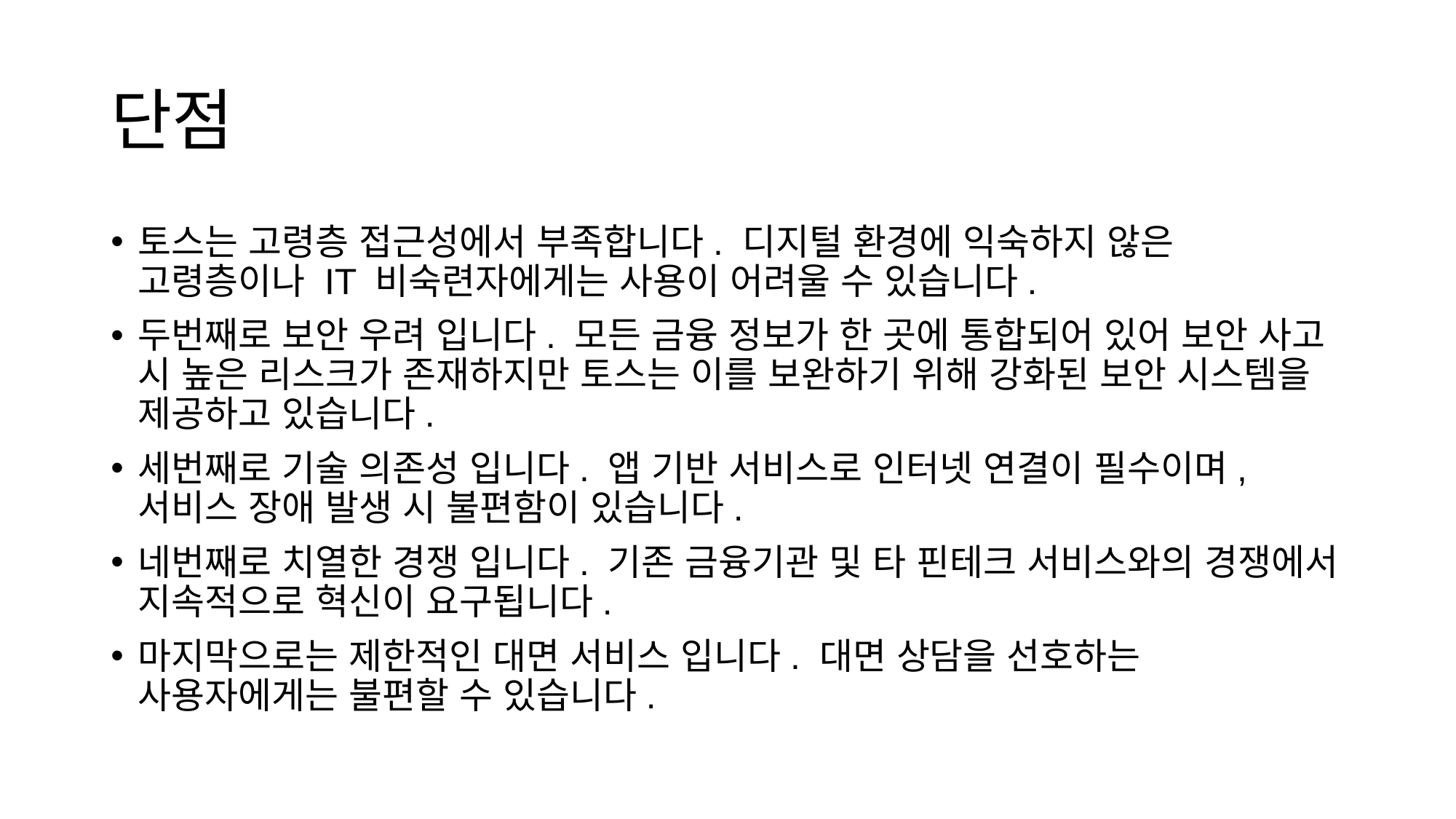

# 단점
토스는 고령층 접근성에서 부족합니다. 디지털 환경에 익숙하지 않은 고령층이나 IT 비숙련자에게는 사용이 어려울 수 있습니다.
두번째로 보안 우려 입니다. 모든 금융 정보가 한 곳에 통합되어 있어 보안 사고 시 높은 리스크가 존재하지만 토스는 이를 보완하기 위해 강화된 보안 시스템을 제공하고 있습니다.
세번째로 기술 의존성 입니다. 앱 기반 서비스로 인터넷 연결이 필수이며, 서비스 장애 발생 시 불편함이 있습니다.
네번째로 치열한 경쟁 입니다. 기존 금융기관 및 타 핀테크 서비스와의 경쟁에서 지속적으로 혁신이 요구됩니다.
마지막으로는 제한적인 대면 서비스 입니다. 대면 상담을 선호하는 사용자에게는 불편할 수 있습니다.